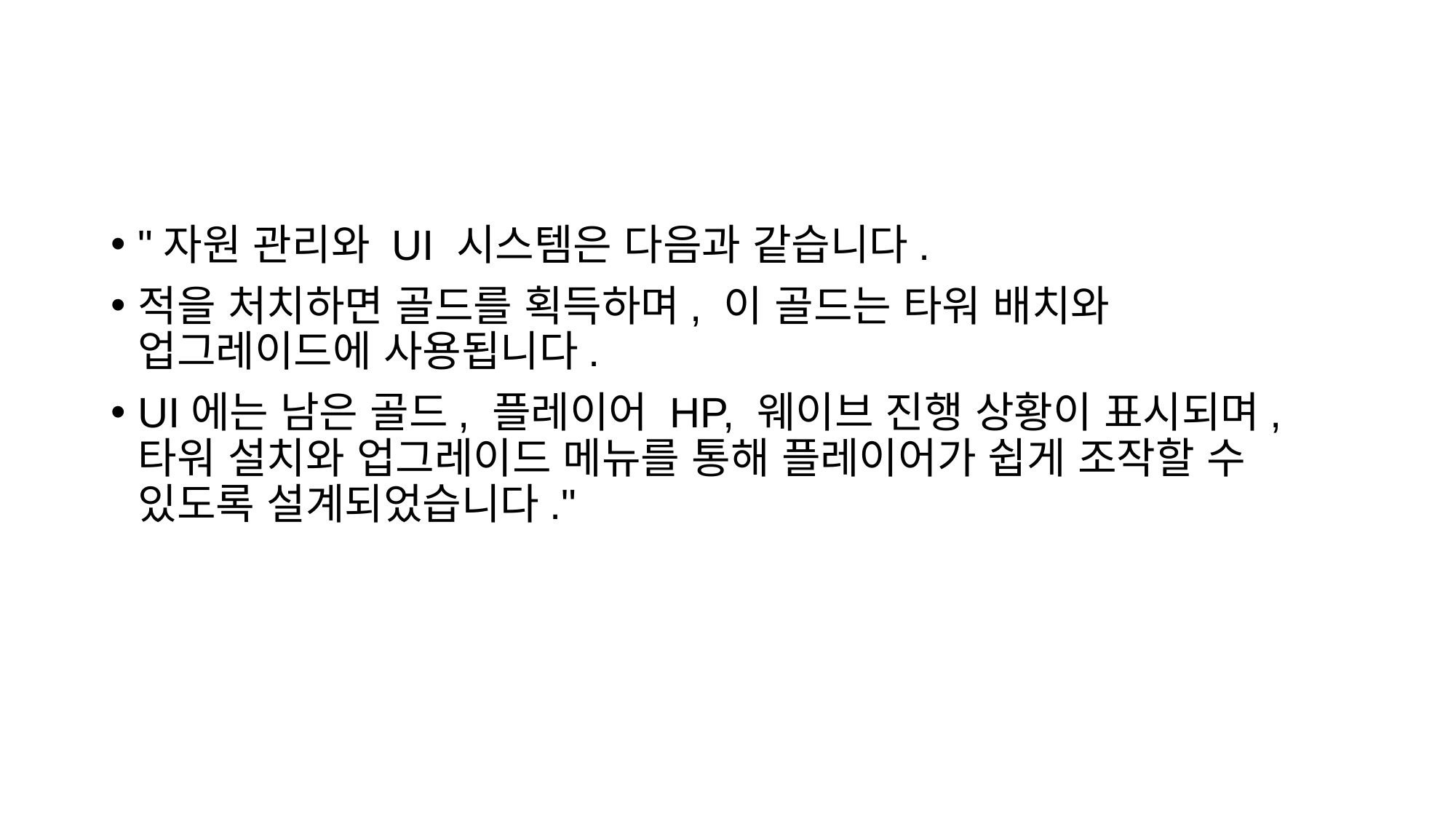

#
"자원 관리와 UI 시스템은 다음과 같습니다.
적을 처치하면 골드를 획득하며, 이 골드는 타워 배치와 업그레이드에 사용됩니다.
UI에는 남은 골드, 플레이어 HP, 웨이브 진행 상황이 표시되며,타워 설치와 업그레이드 메뉴를 통해 플레이어가 쉽게 조작할 수 있도록 설계되었습니다."